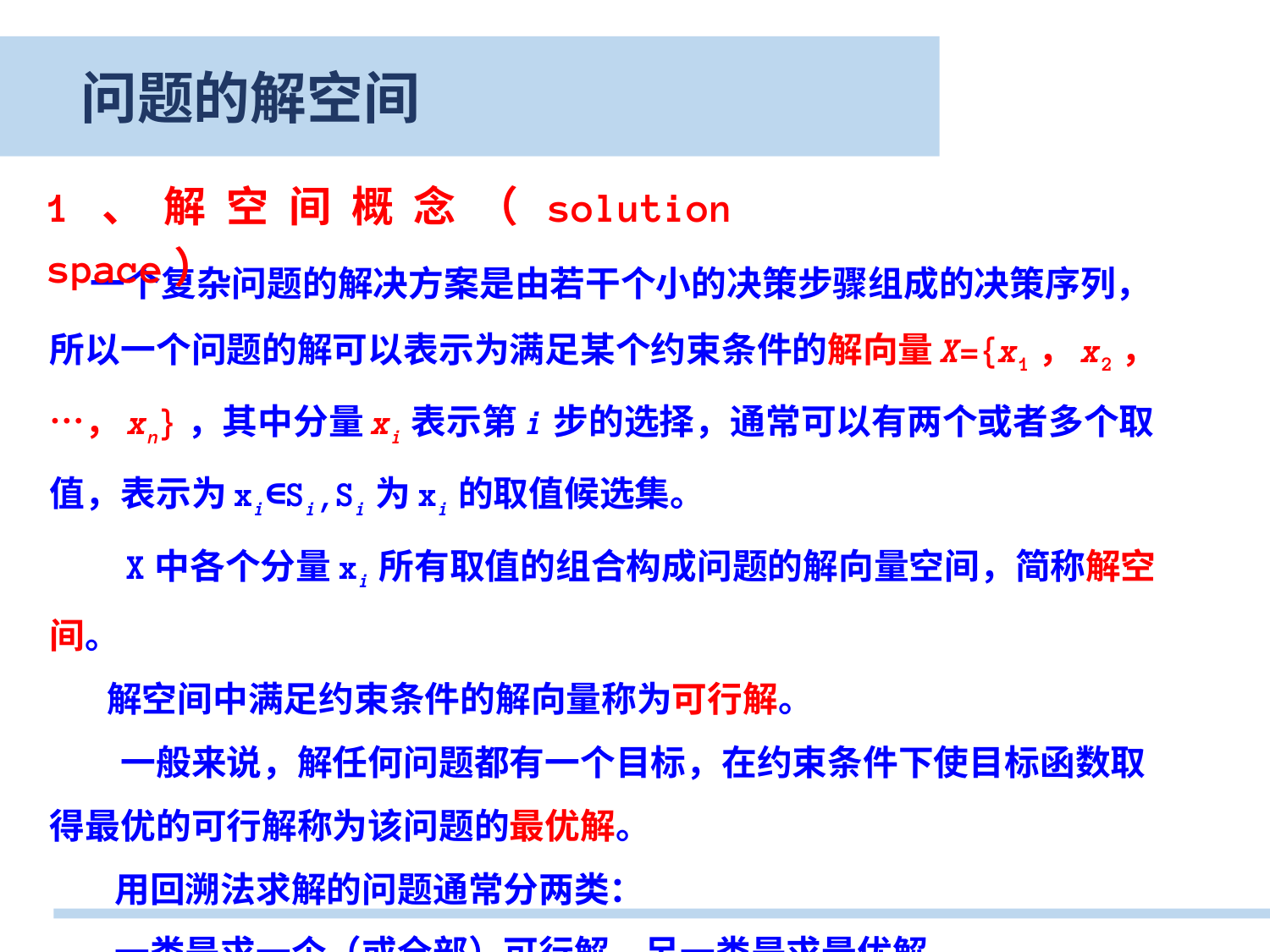

问题的解空间
1、解空间概念（solution space）
    一个复杂问题的解决方案是由若干个小的决策步骤组成的决策序列，所以一个问题的解可以表示为满足某个约束条件的解向量X={x1，x2，…，xn}，其中分量xi表示第i步的选择，通常可以有两个或者多个取值，表示为xi∈Si,Si为xi的取值候选集。
    X中各个分量xi所有取值的组合构成问题的解向量空间，简称解空间。
      解空间中满足约束条件的解向量称为可行解。
　　一般来说，解任何问题都有一个目标，在约束条件下使目标函数取得最优的可行解称为该问题的最优解。
       用回溯法求解的问题通常分两类：
       一类是求一个（或全部）可行解，另一类是求最优解。